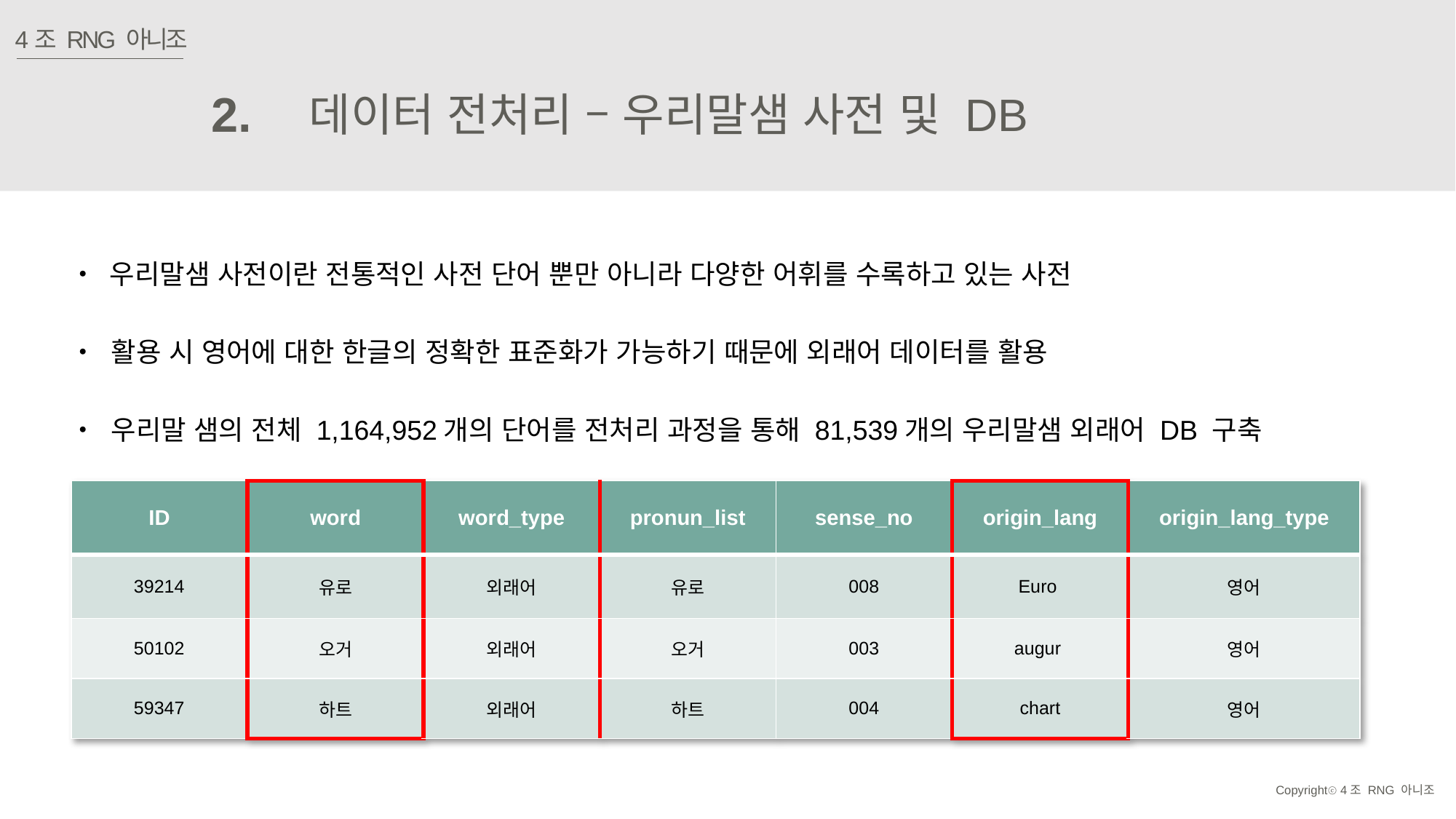

4조 RNG 아니조
2.
데이터 전처리 – 우리말샘 사전 및 DB
‧ 우리말샘 사전이란 전통적인 사전 단어 뿐만 아니라 다양한 어휘를 수록하고 있는 사전
‧ 활용 시 영어에 대한 한글의 정확한 표준화가 가능하기 때문에 외래어 데이터를 활용
‧ 우리말 샘의 전체 1,164,952개의 단어를 전처리 과정을 통해 81,539개의 우리말샘 외래어 DB 구축
| ID | word | word\_type | pronun\_list | sense\_no | origin\_lang | origin\_lang\_type |
| --- | --- | --- | --- | --- | --- | --- |
| 39214 | 유로 | 외래어 | 유로 | 008 | Euro | 영어 |
| 50102 | 오거 | 외래어 | 오거 | 003 | augur | 영어 |
| 59347 | 하트 | 외래어 | 하트 | 004 | chart | 영어 |